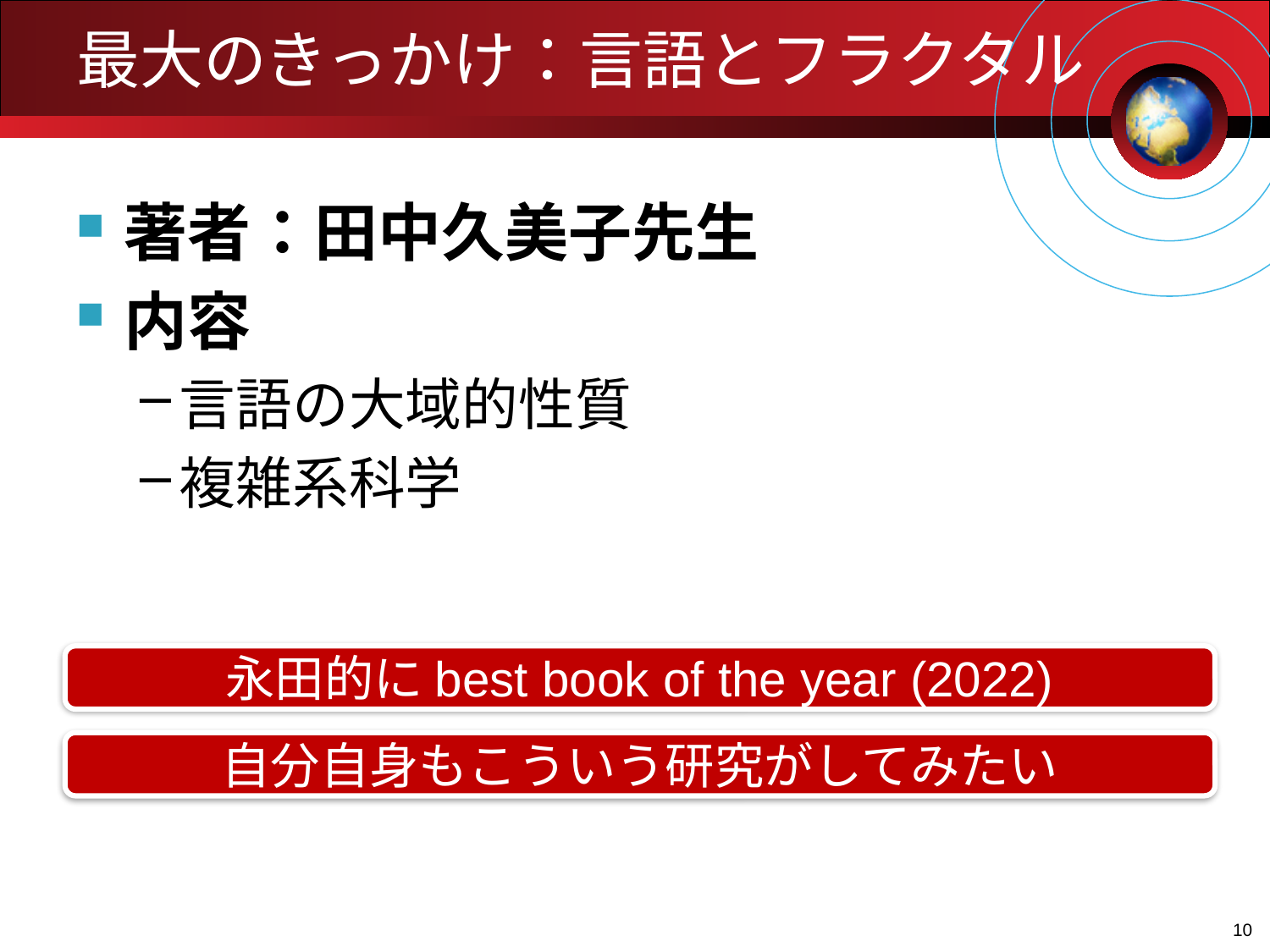

# 最大のきっかけ：言語とフラクタル
著者：田中久美子先生
内容
言語の大域的性質
複雑系科学

永田的にbest book of the year (2022)
自分自身もこういう研究がしてみたい
10